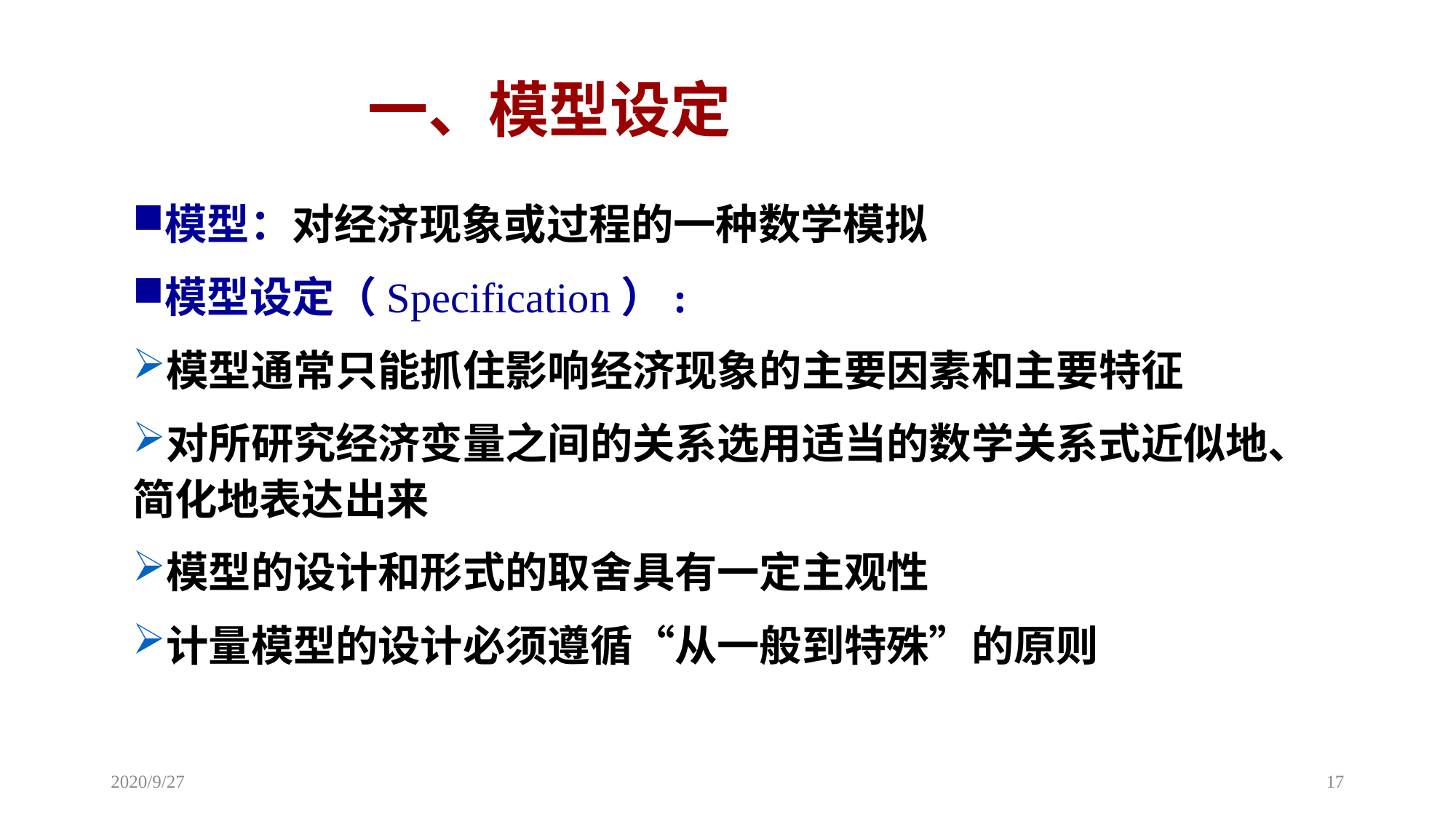

# 一、模型设定
模型：对经济现象或过程的一种数学模拟
模型设定（Specification）:
模型通常只能抓住影响经济现象的主要因素和主要特征
对所研究经济变量之间的关系选用适当的数学关系式近似地、简化地表达出来
模型的设计和形式的取舍具有一定主观性
计量模型的设计必须遵循“从一般到特殊”的原则
2020/9/27
17